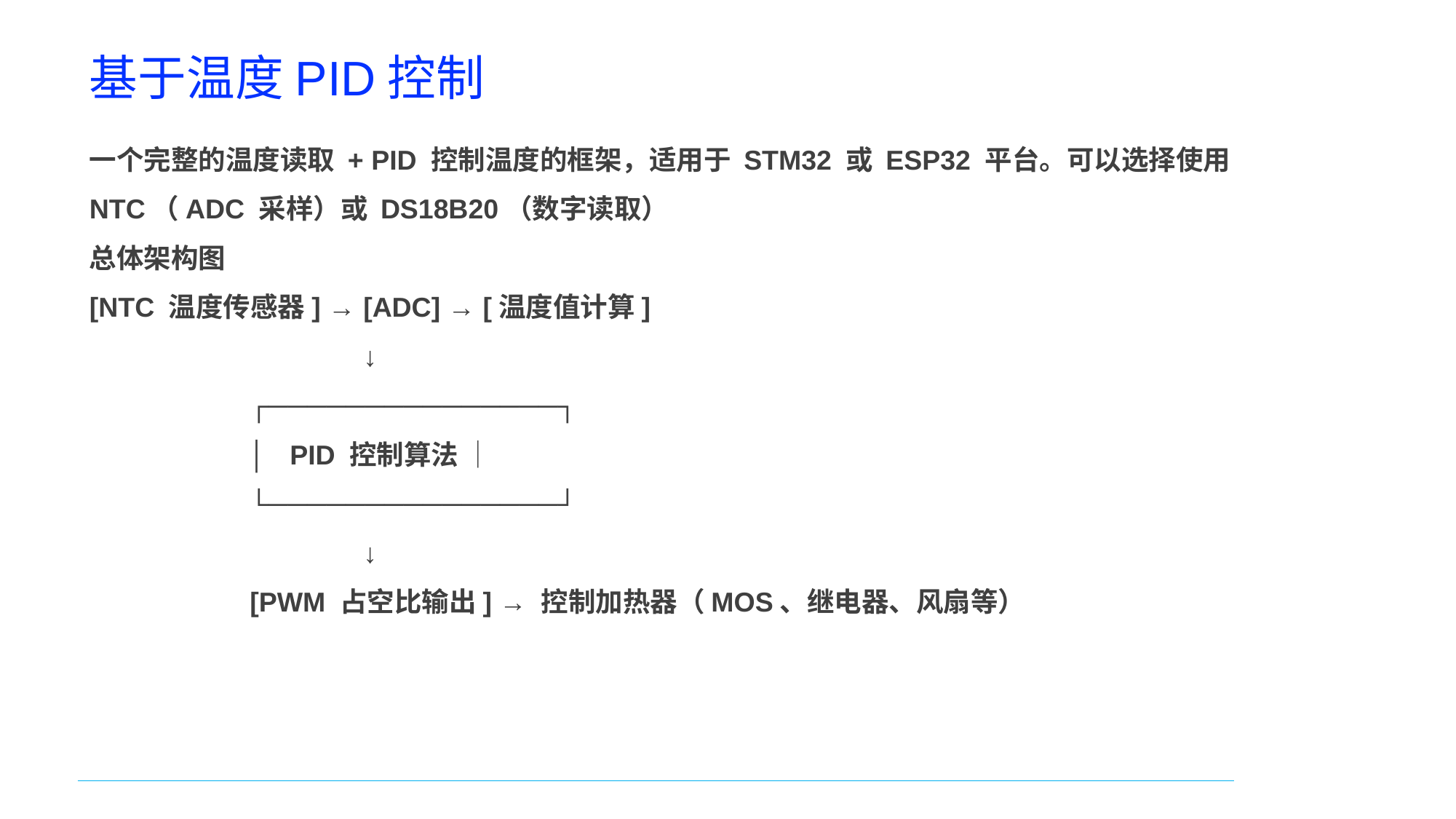

基于温度PID控制
一个完整的温度读取 + PID 控制温度的框架，适用于 STM32 或 ESP32 平台。可以选择使用 NTC（ADC 采样）或 DS18B20（数字读取）
总体架构图
[NTC 温度传感器] → [ADC] → [温度值计算]
                                    ↓
                     ┌───────────────┐
                     │   PID 控制算法 │
                     └───────────────┘
                                    ↓
                     [PWM 占空比输出] → 控制加热器（MOS、继电器、风扇等）